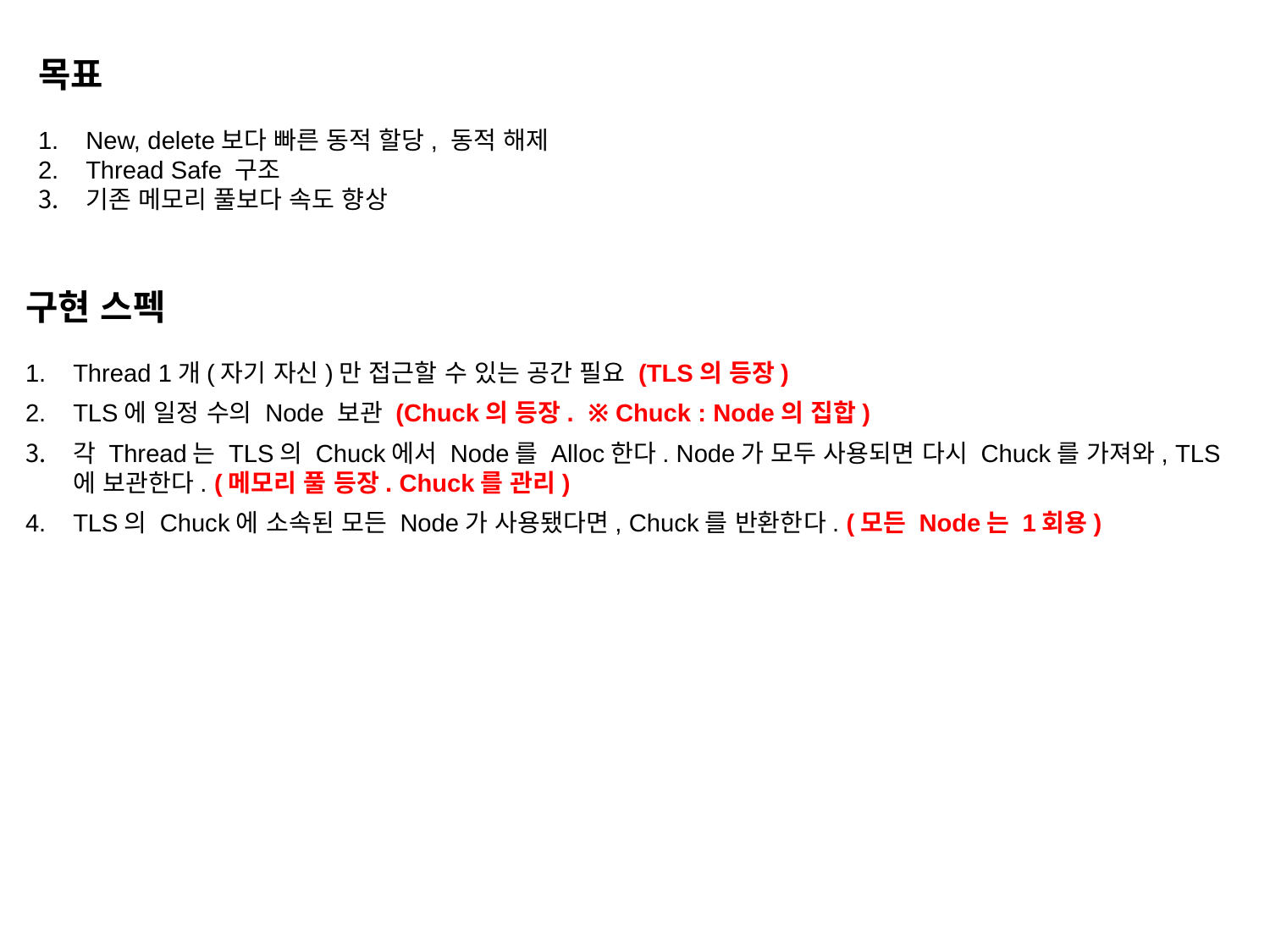

목표

New, delete보다 빠른 동적 할당, 동적 해제
Thread Safe 구조
기존 메모리 풀보다 속도 향상
구현 스펙

Thread 1개(자기 자신)만 접근할 수 있는 공간 필요 (TLS의 등장)

TLS에 일정 수의 Node 보관 (Chuck의 등장.  ※ Chuck : Node의 집합)

각 Thread는 TLS의 Chuck에서 Node를 Alloc한다. Node가 모두 사용되면 다시 Chuck를 가져와, TLS에 보관한다. (메모리 풀 등장. Chuck를 관리)

TLS의 Chuck에 소속된 모든 Node가 사용됐다면, Chuck를 반환한다. (모든 Node는 1회용)